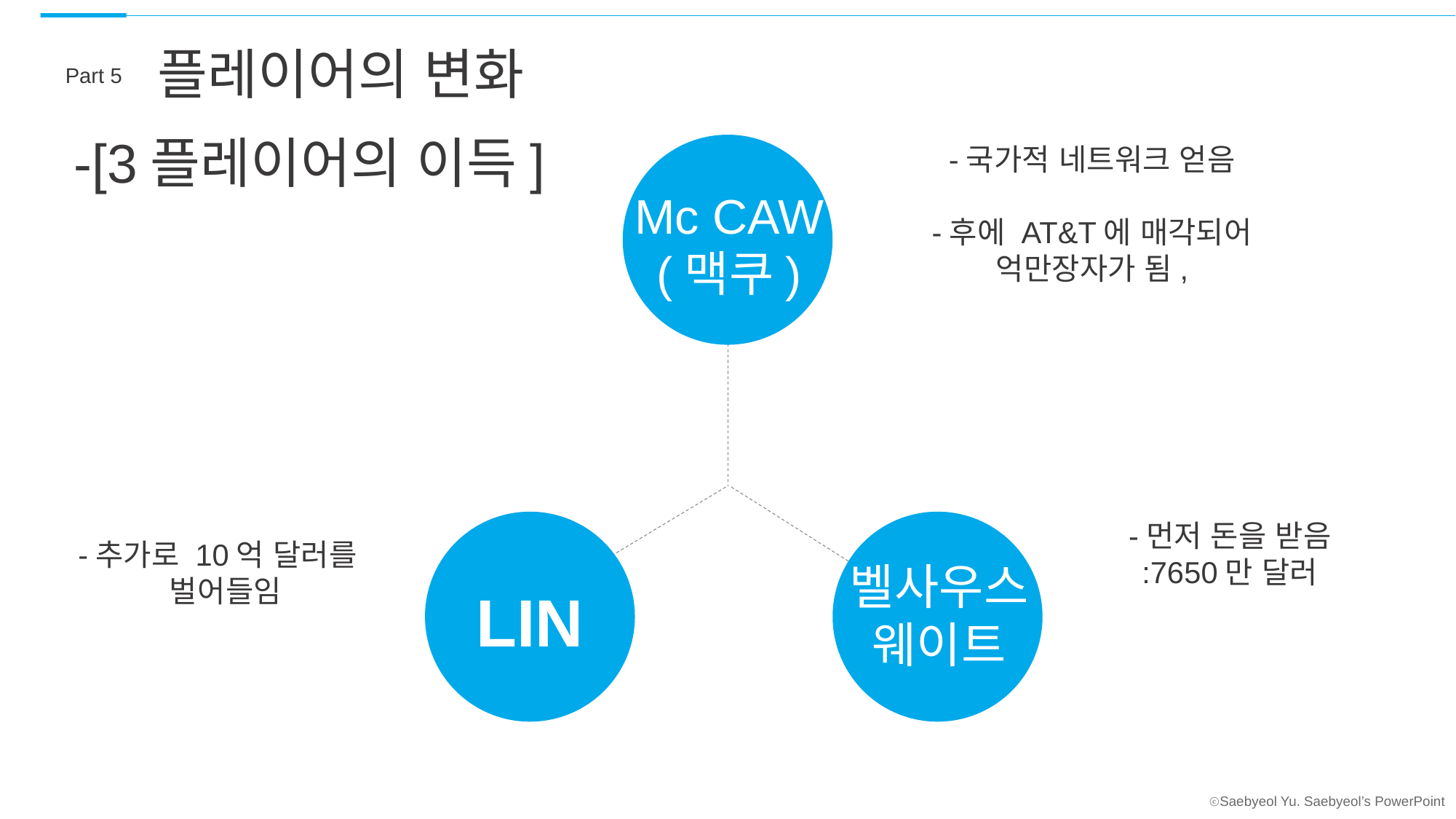

플레이어의 변화
Part 5
-[3플레이어의 이득]

-국가적 네트워크 얻음

-후에 AT&T에 매각되어
억만장자가 됨,
Mc CAW
(맥쿠)

-먼저 돈을 받음
:7650만 달러
-추가로 10억 달러를
 벌어들임

벨사우스
웨이트
LIN